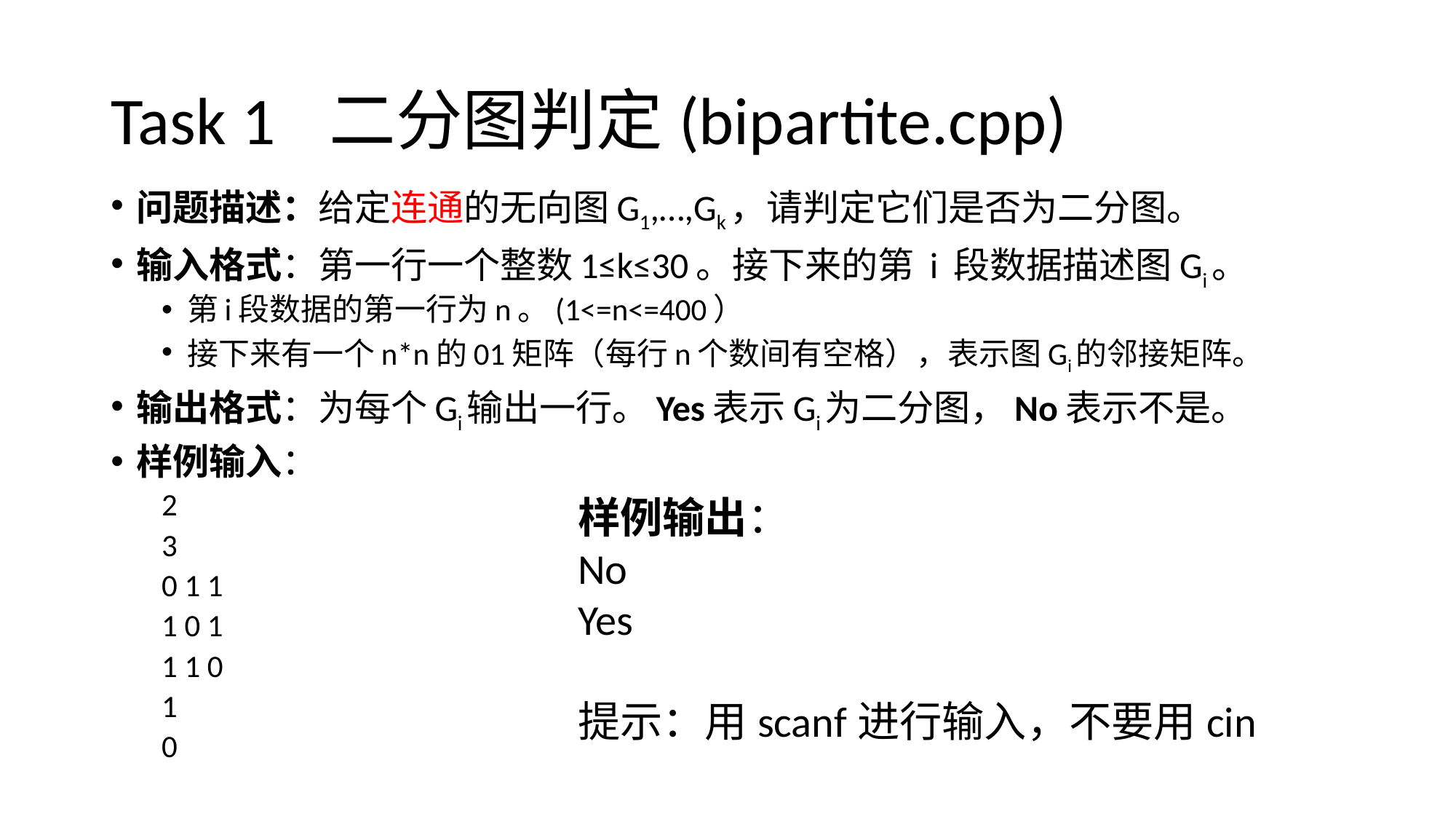

# Task 1	二分图判定(bipartite.cpp)
问题描述：给定连通的无向图G1,…,Gk，请判定它们是否为二分图。
输入格式：第一行一个整数1≤k≤30。接下来的第 i 段数据描述图Gi。
第i段数据的第一行为n。(1<=n<=400）
接下来有一个n*n的01矩阵（每行n个数间有空格），表示图Gi的邻接矩阵。
输出格式：为每个Gi输出一行。Yes表示Gi为二分图，No表示不是。
样例输入：
2
3
0 1 1
1 0 1
1 1 0
1
0

样例输出：
No
Yes

提示：用scanf进行输入，不要用cin